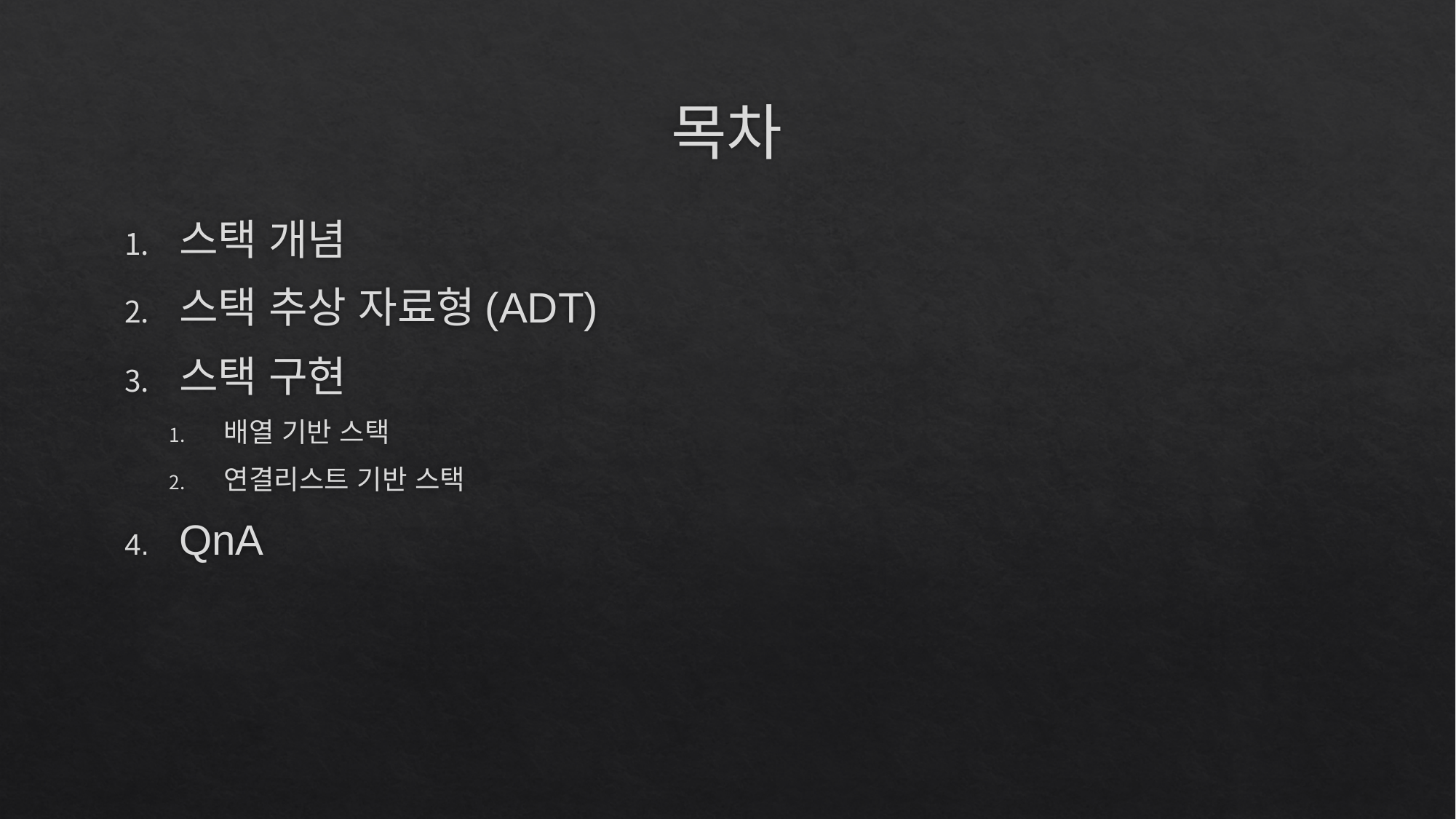

# 목차
스택 개념
스택 추상 자료형(ADT)
스택 구현
배열 기반 스택
연결리스트 기반 스택
QnA